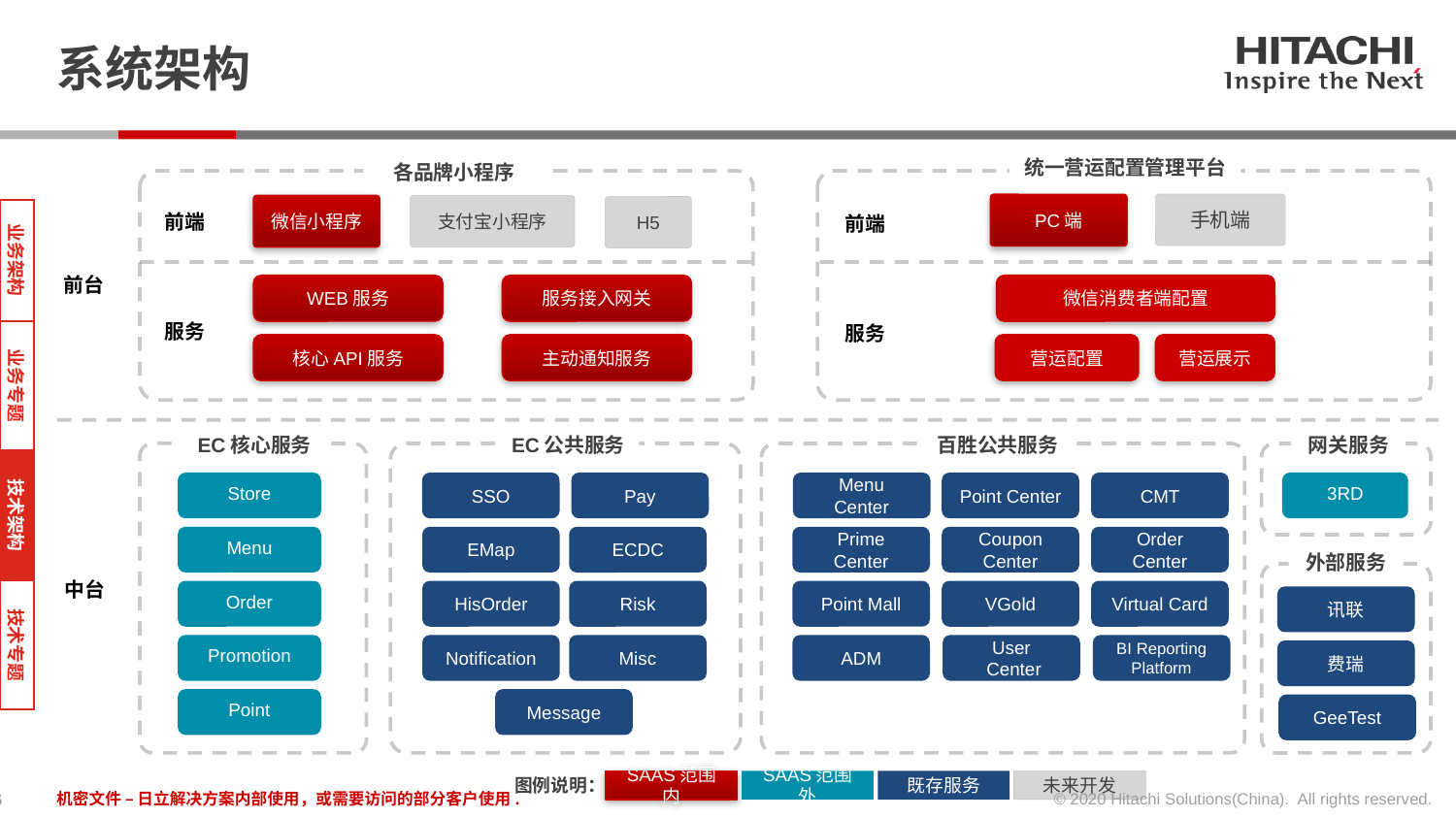

# 系统架构
统一营运配置管理平台
各品牌小程序

手机端
PC端
微信小程序
支付宝小程序
H5
前端
前端
业务架构
前台
WEB服务
服务接入网关
微信消费者端配置
服务
服务
核心API服务
主动通知服务
营运配置
营运展示
业务专题
EC核心服务
EC公共服务
百胜公共服务
网关服务

Store
SSO
Pay
Menu Center
Point Center
CMT
3RD
技术架构
Menu
EMap
ECDC
Prime Center
Coupon Center
Order Center
外部服务

中台
Order
HisOrder
Risk
Point Mall
VGold
Virtual Card
讯联
技术专题
Promotion
Notification
Misc
ADM
User
 Center
BI Reporting
Platform
费瑞
Point
Message
GeeTest
图例说明：
SAAS范围内
SAAS范围外
既存服务
未来开发